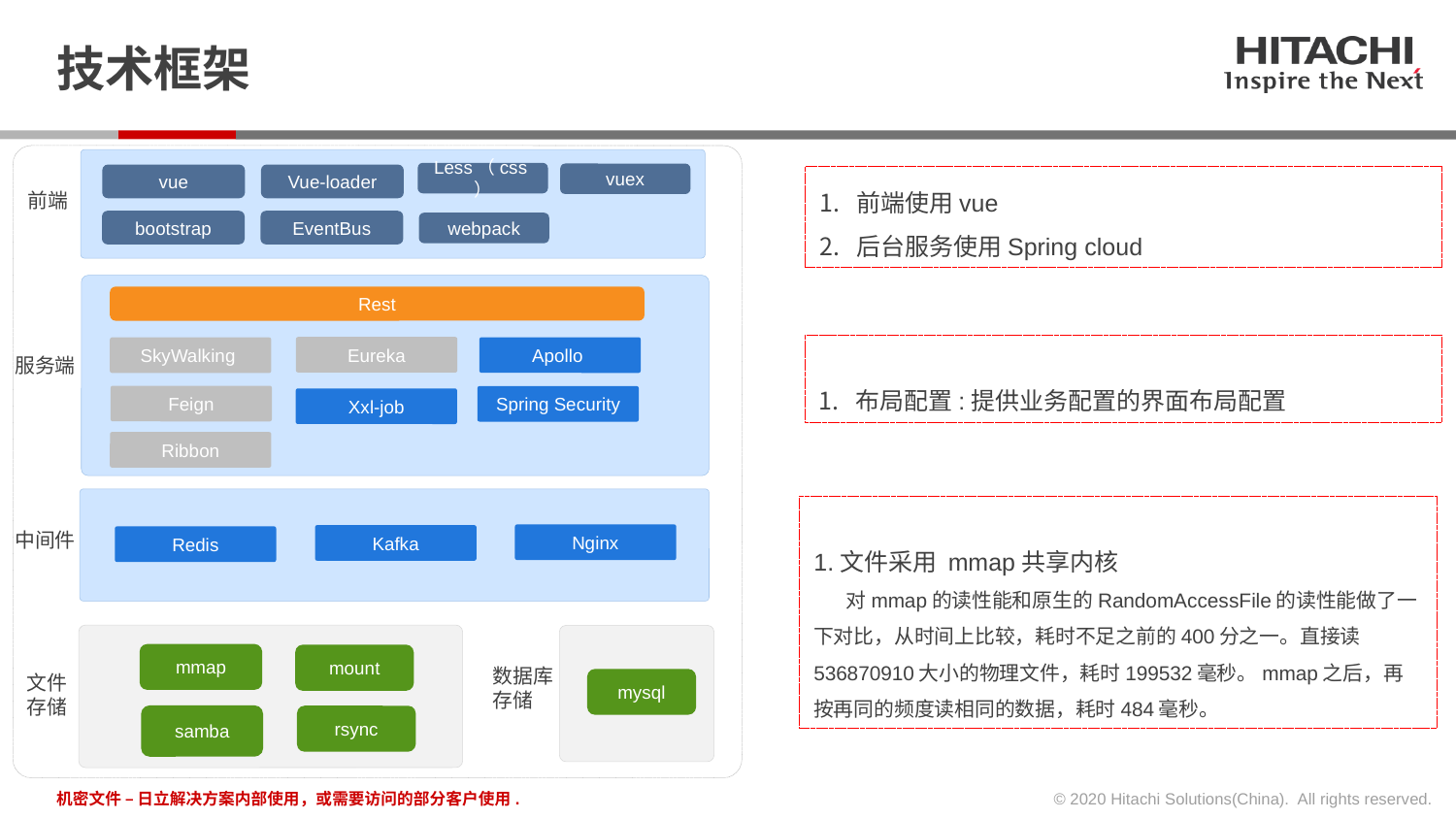

# 技术框架

Less（css）
vuex
vue
Vue-loader
前端使用vue
后台服务使用Spring cloud
前端
bootstrap
EventBus
webpack
Eureka
Apollo
SkyWalking

Rest
Feign
Spring Security
Xxl-job

布局配置:提供业务配置的界面布局配置
服务端
Ribbon
Nginx
Kafka
Redis

1.文件采用 mmap共享内核
      对mmap的读性能和原生的RandomAccessFile的读性能做了一下对比，从时间上比较，耗时不足之前的400分之一。直接读536870910大小的物理文件，耗时199532毫秒。mmap之后，再按再同的频度读相同的数据，耗时484毫秒。
中间件

mmap
mount
数据库
存储
文件
存储
mysql
samba
rsync